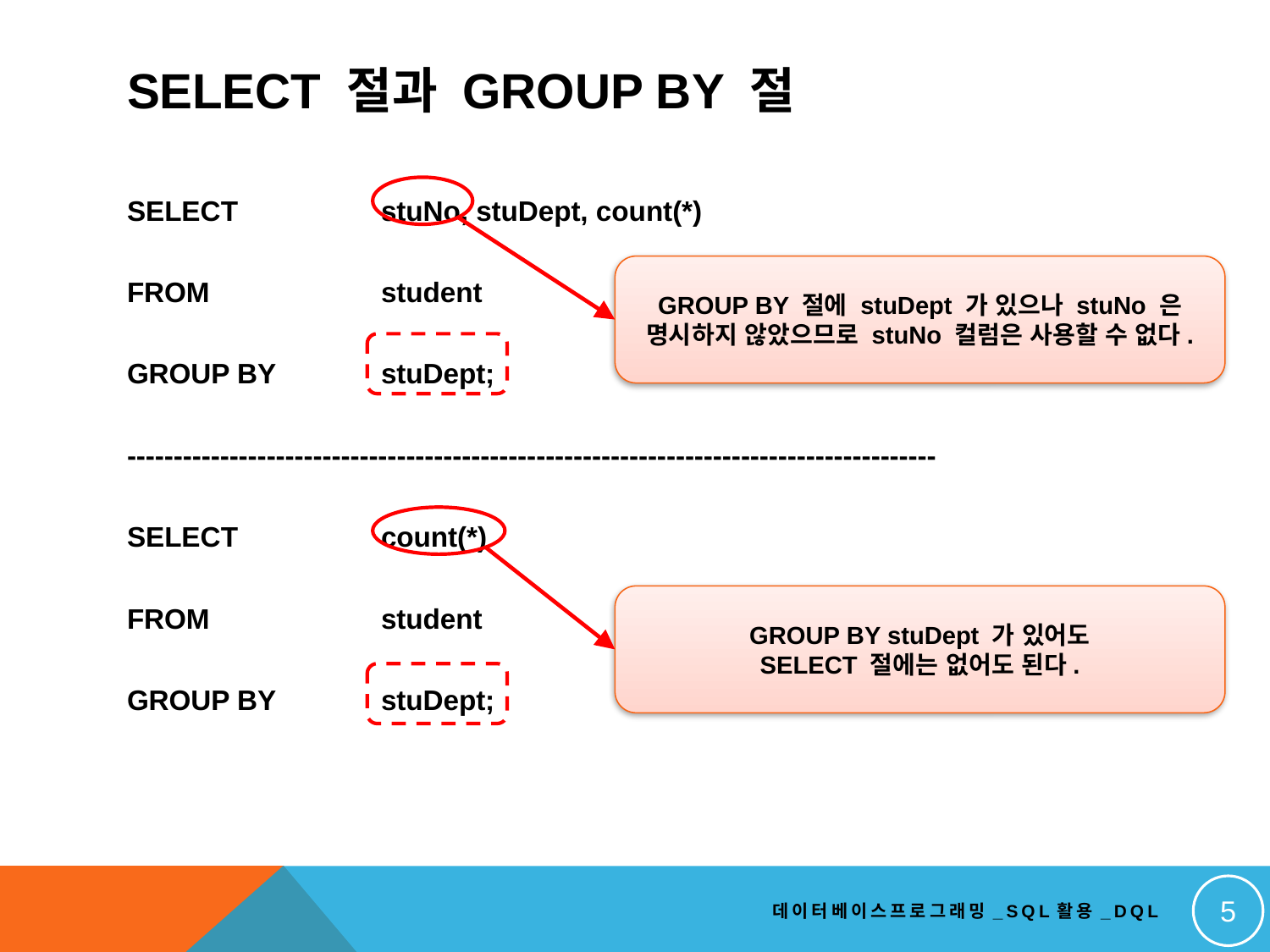

# SELECT 절과 GROUP BY 절
SELECT		stuNo, stuDept, count(*)
FROM		student
GROUP BY	stuDept;
---------------------------------------------------------------------------------------
SELECT 		count(*)
FROM 		student
GROUP BY 	stuDept;

GROUP BY 절에 stuDept 가 있으나 stuNo 은
명시하지 않았으므로 stuNo 컬럼은 사용할 수 없다.

GROUP BY stuDept 가 있어도
SELECT 절에는 없어도 된다.

5
데이터베이스프로그래밍_SQL활용_DQL